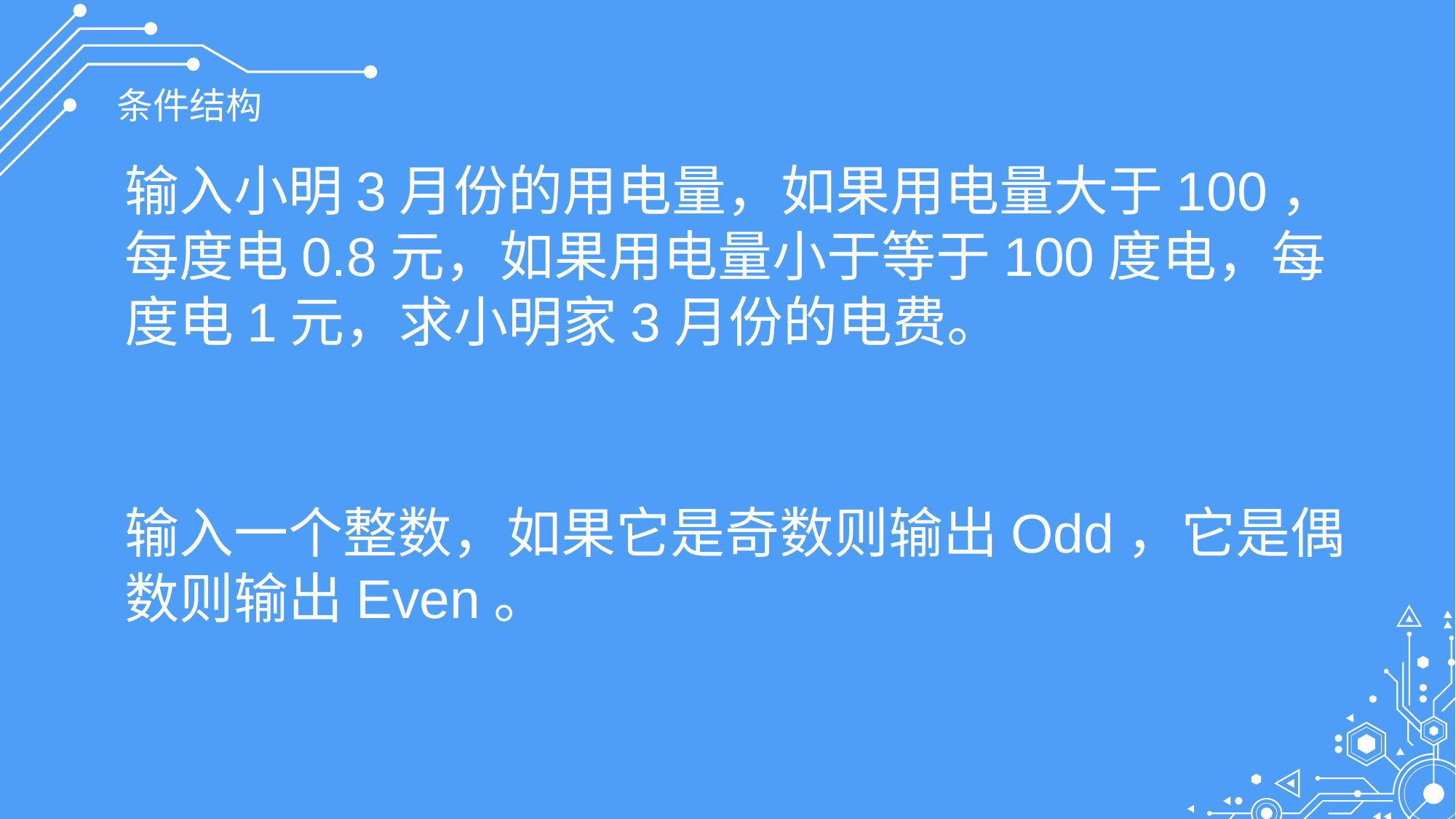

条件结构
输入小明3月份的用电量，如果用电量大于100，每度电0.8元，如果用电量小于等于100度电，每度电1元，求小明家3月份的电费。

输入一个整数，如果它是奇数则输出Odd，它是偶数则输出Even。